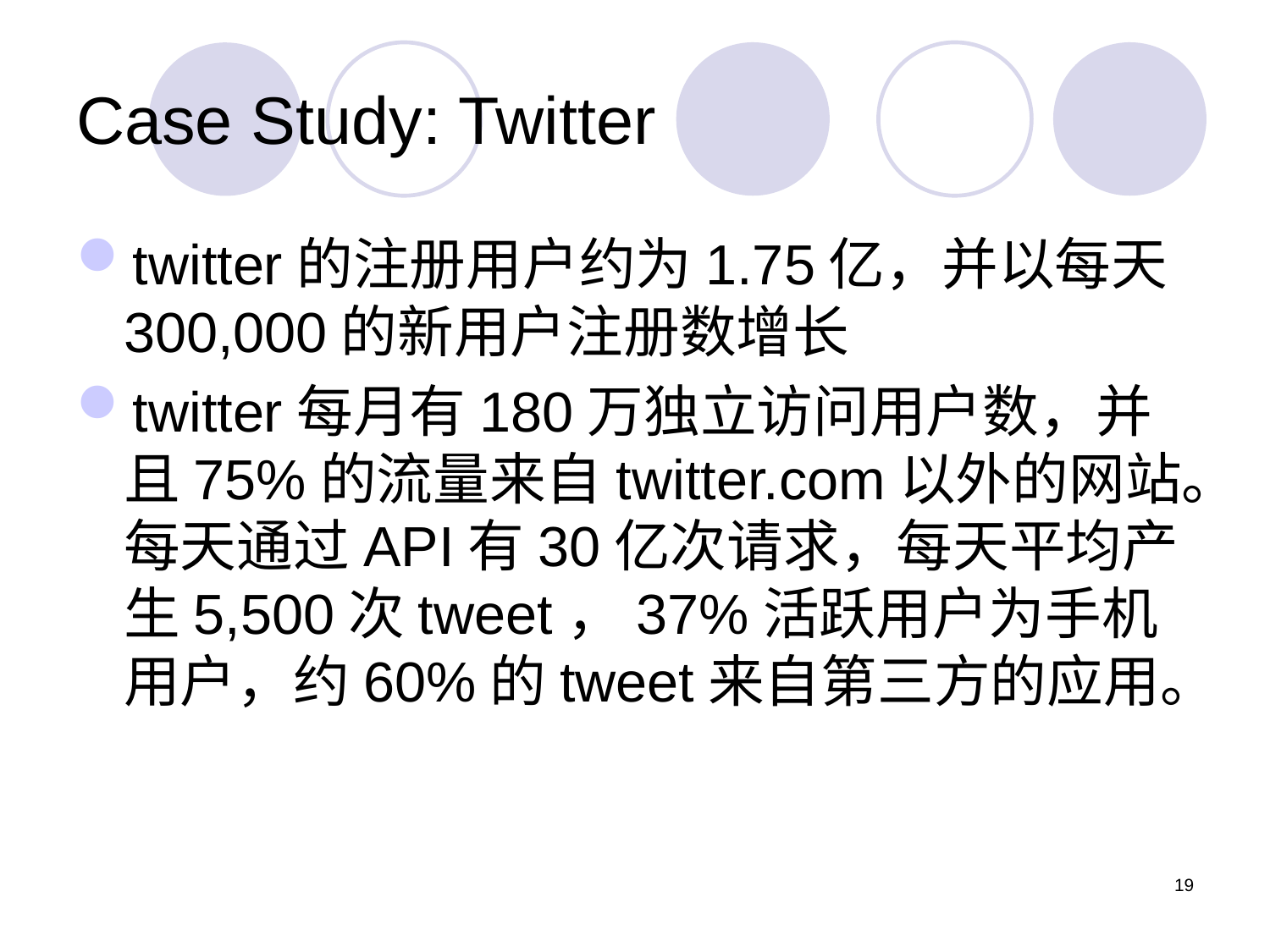

# Case Study: Twitter
twitter的注册用户约为1.75亿，并以每天300,000的新用户注册数增长
twitter每月有180万独立访问用户数，并且75%的流量来自twitter.com以外的网站。每天通过API有30亿次请求，每天平均产生5,500次tweet，37%活跃用户为手机用户，约60%的tweet来自第三方的应用。
19